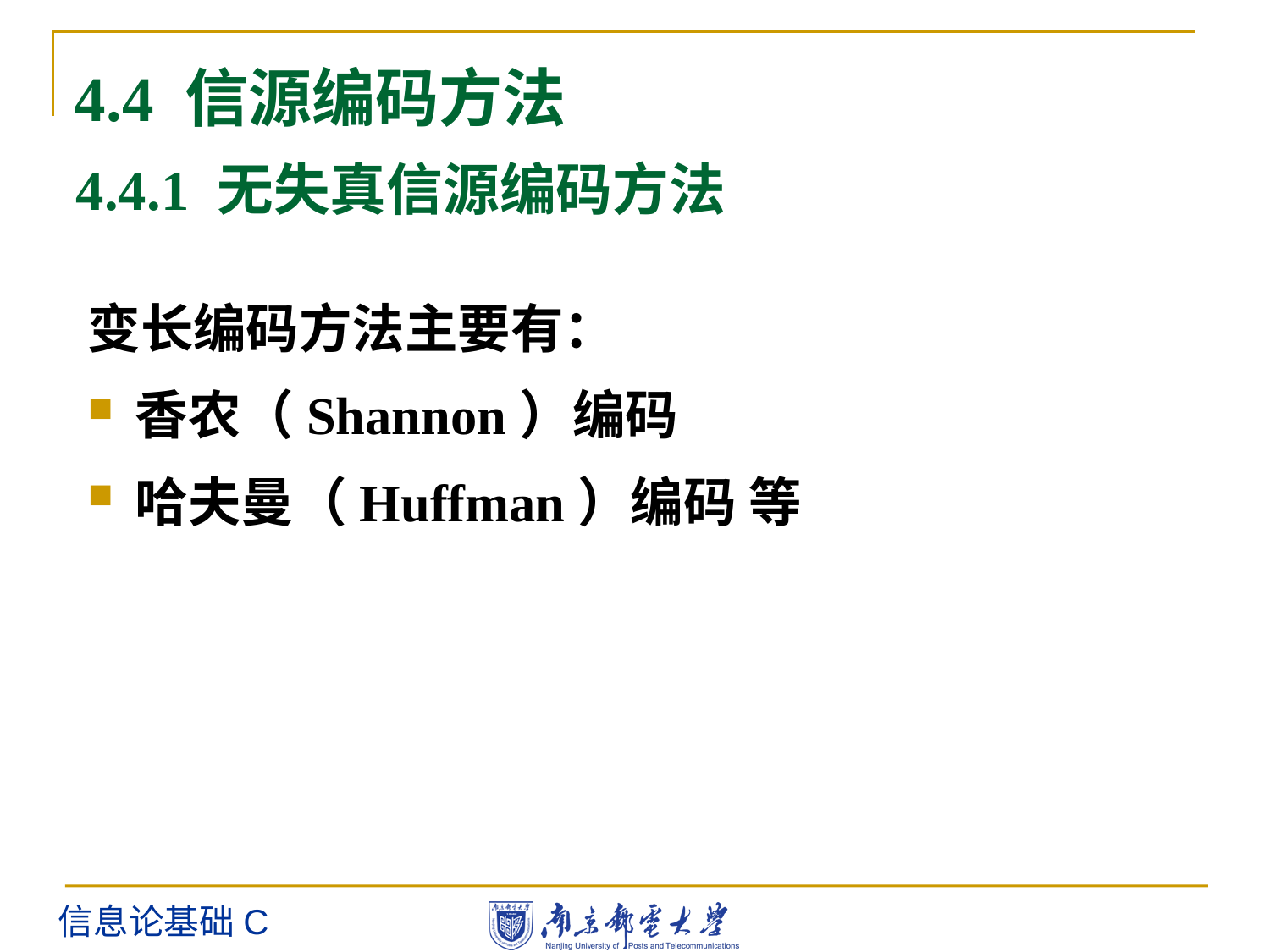

4.4 信源编码方法
4.4.1 无失真信源编码方法
变长编码方法主要有：
香农（Shannon）编码
哈夫曼（Huffman）编码 等
51